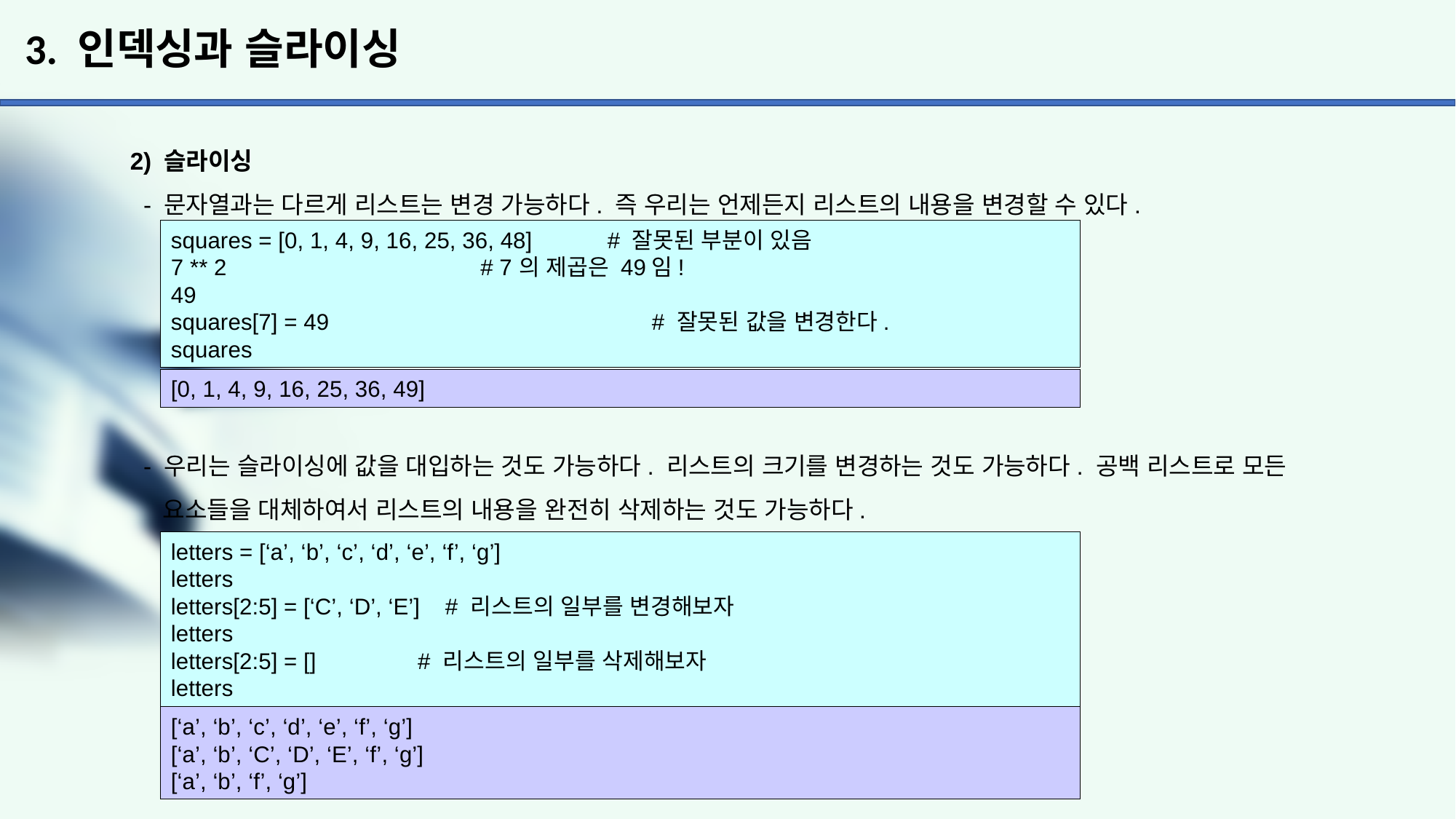

# 3. 인덱싱과 슬라이싱
2) 슬라이싱
  - 문자열과는 다르게 리스트는 변경 가능하다. 즉 우리는 언제든지 리스트의 내용을 변경할 수 있다.

  - 우리는 슬라이싱에 값을 대입하는 것도 가능하다. 리스트의 크기를 변경하는 것도 가능하다. 공백 리스트로 모든
    요소들을 대체하여서 리스트의 내용을 완전히 삭제하는 것도 가능하다.

squares = [0, 1, 4, 9, 16, 25, 36, 48]	# 잘못된 부분이 있음
7 ** 2                                        # 7의 제곱은 49임!
49
squares[7] = 49  			       # 잘못된 값을 변경한다.
squares
[0, 1, 4, 9, 16, 25, 36, 49]
letters = [‘a’, ‘b’, ‘c’, ‘d’, ‘e’, ‘f’, ‘g’]
letters
letters[2:5] = [‘C’, ‘D’, ‘E’]    # 리스트의 일부를 변경해보자
letters
letters[2:5] = []                # 리스트의 일부를 삭제해보자
letters
[‘a’, ‘b’, ‘c’, ‘d’, ‘e’, ‘f’, ‘g’]
[‘a’, ‘b’, ‘C’, ‘D’, ‘E’, ‘f’, ‘g’]
[‘a’, ‘b’, ‘f’, ‘g’]